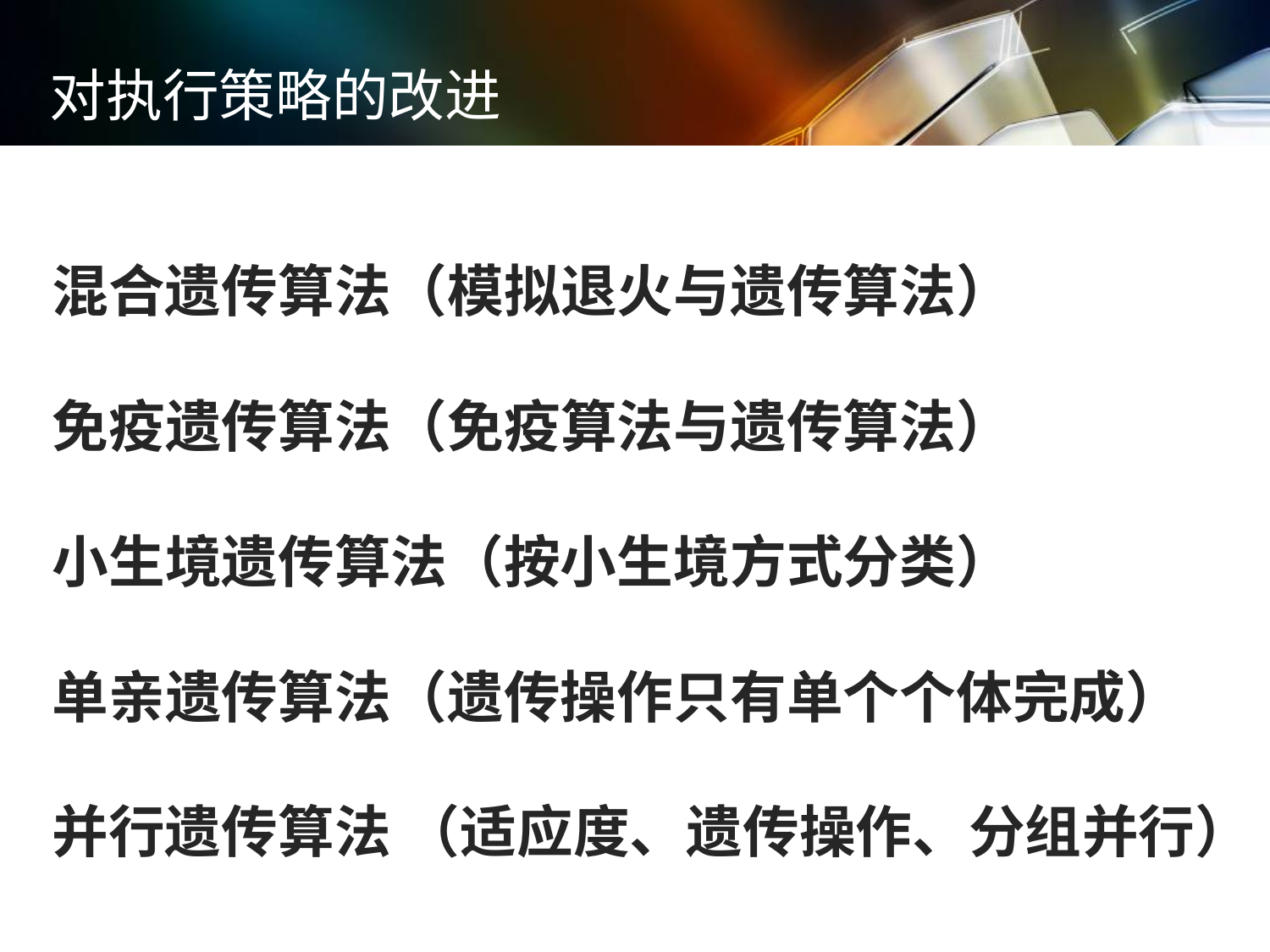

对执行策略的改进
混合遗传算法（模拟退火与遗传算法）
免疫遗传算法（免疫算法与遗传算法）
小生境遗传算法（按小生境方式分类）
单亲遗传算法（遗传操作只有单个个体完成）
并行遗传算法 （适应度、遗传操作、分组并行）